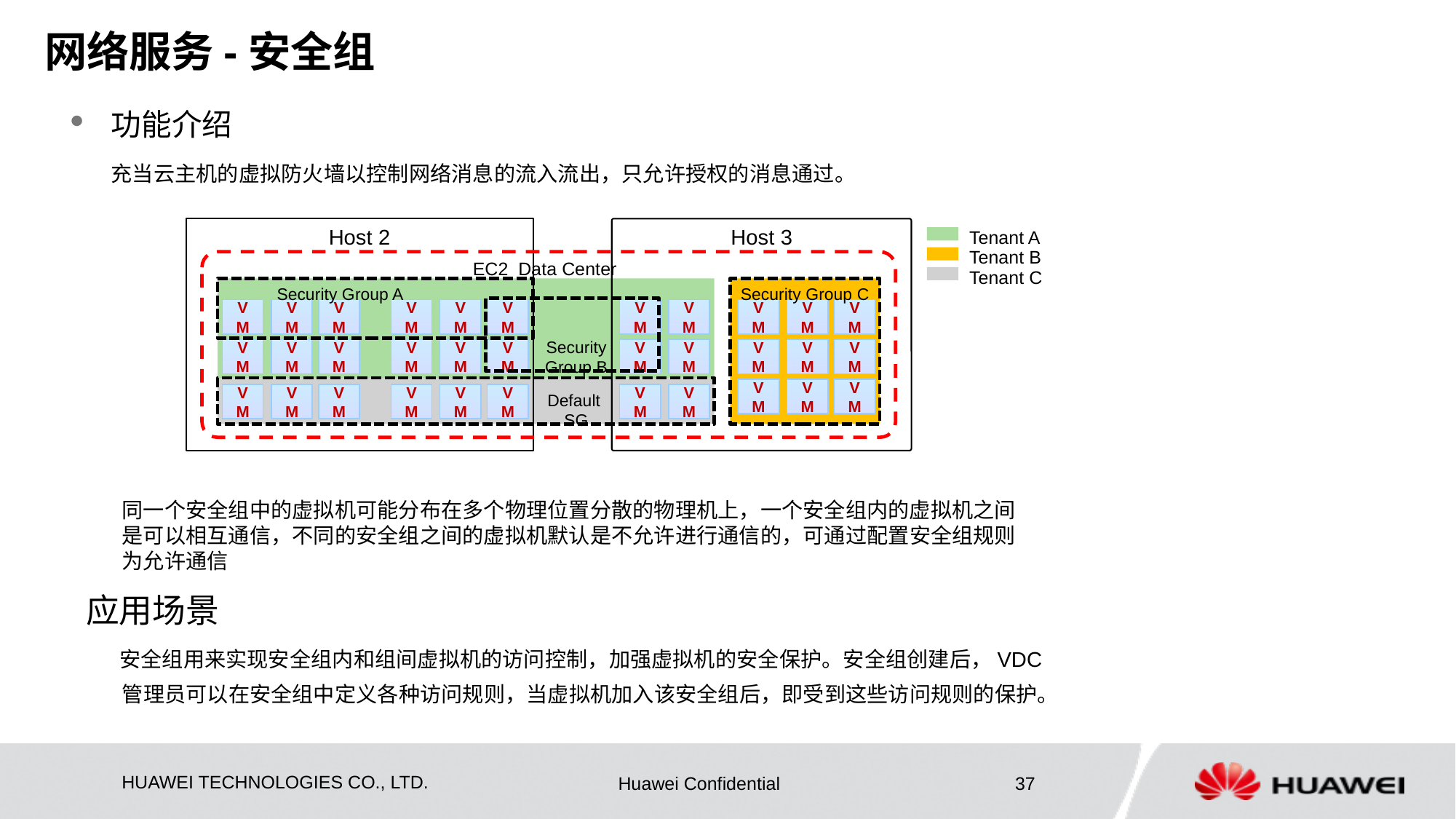

# 网络服务-安全组
功能介绍
	充当云主机的虚拟防火墙以控制网络消息的流入流出，只允许授权的消息通过。
Host 2
Host 3
Tenant A

Tenant B

EC2  Data Center
Tenant C

Security Group A
Security Group C

VM
VM
VM
VM
VM
VM
VM
VM
VM
VM
VM
VM
VM
VM
VM
VM
VM
Security Group B
VM
VM
VM
VM
VM
VM
VM
VM

VM
VM
VM
VM
VM
VM
VM
VM
Default
SG
同一个安全组中的虚拟机可能分布在多个物理位置分散的物理机上，一个安全组内的虚拟机之间是可以相互通信，不同的安全组之间的虚拟机默认是不允许进行通信的，可通过配置安全组规则为允许通信
应用场景
      安全组用来实现安全组内和组间虚拟机的访问控制，加强虚拟机的安全保护。安全组创建后，VDC管理员可以在安全组中定义各种访问规则，当虚拟机加入该安全组后，即受到这些访问规则的保护。